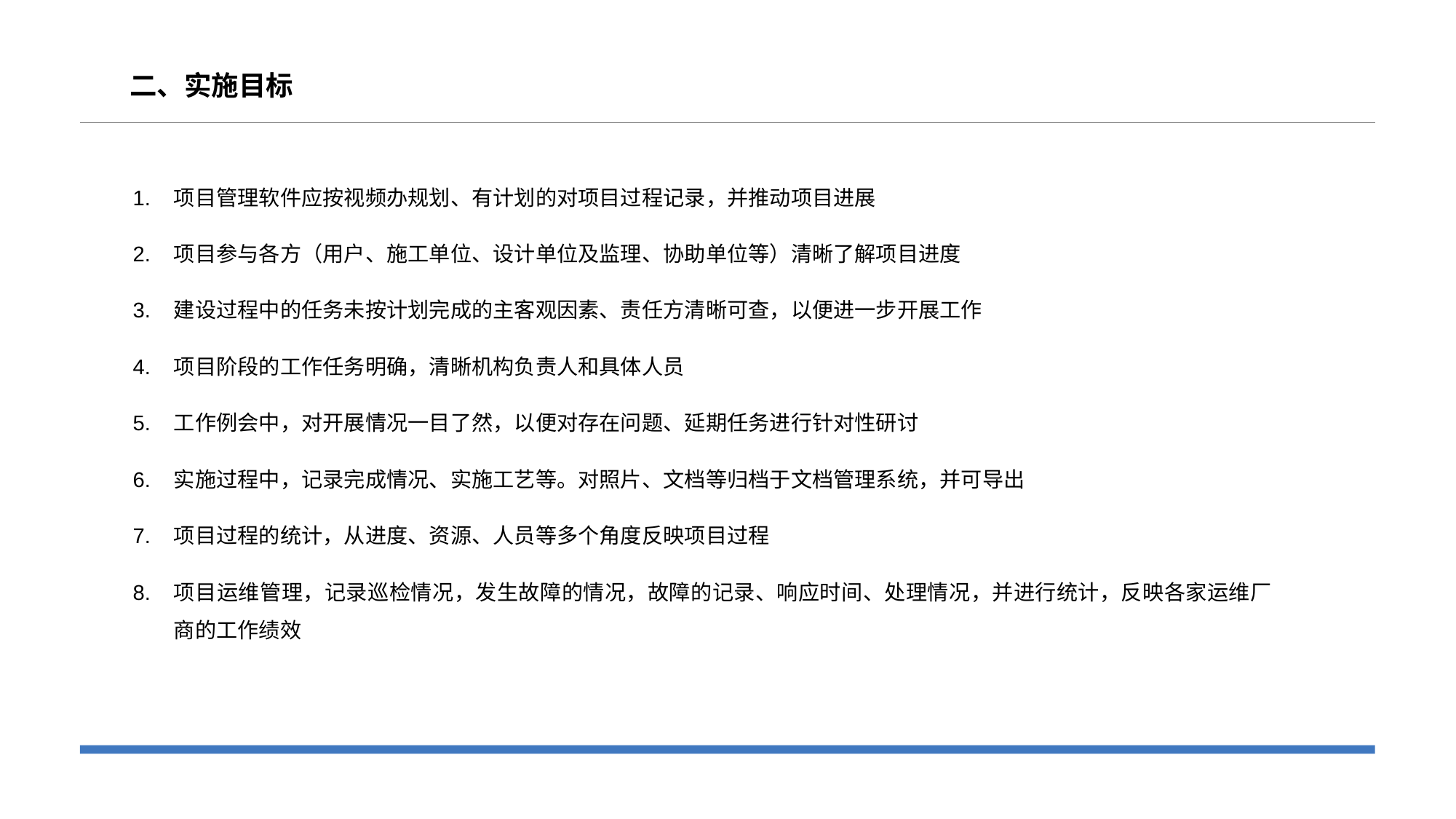

二、实施目标
项目管理软件应按视频办规划、有计划的对项目过程记录，并推动项目进展
项目参与各方（用户、施工单位、设计单位及监理、协助单位等）清晰了解项目进度
建设过程中的任务未按计划完成的主客观因素、责任方清晰可查，以便进一步开展工作
项目阶段的工作任务明确，清晰机构负责人和具体人员
工作例会中，对开展情况一目了然，以便对存在问题、延期任务进行针对性研讨
实施过程中，记录完成情况、实施工艺等。对照片、文档等归档于文档管理系统，并可导出
项目过程的统计，从进度、资源、人员等多个角度反映项目过程
项目运维管理，记录巡检情况，发生故障的情况，故障的记录、响应时间、处理情况，并进行统计，反映各家运维厂商的工作绩效